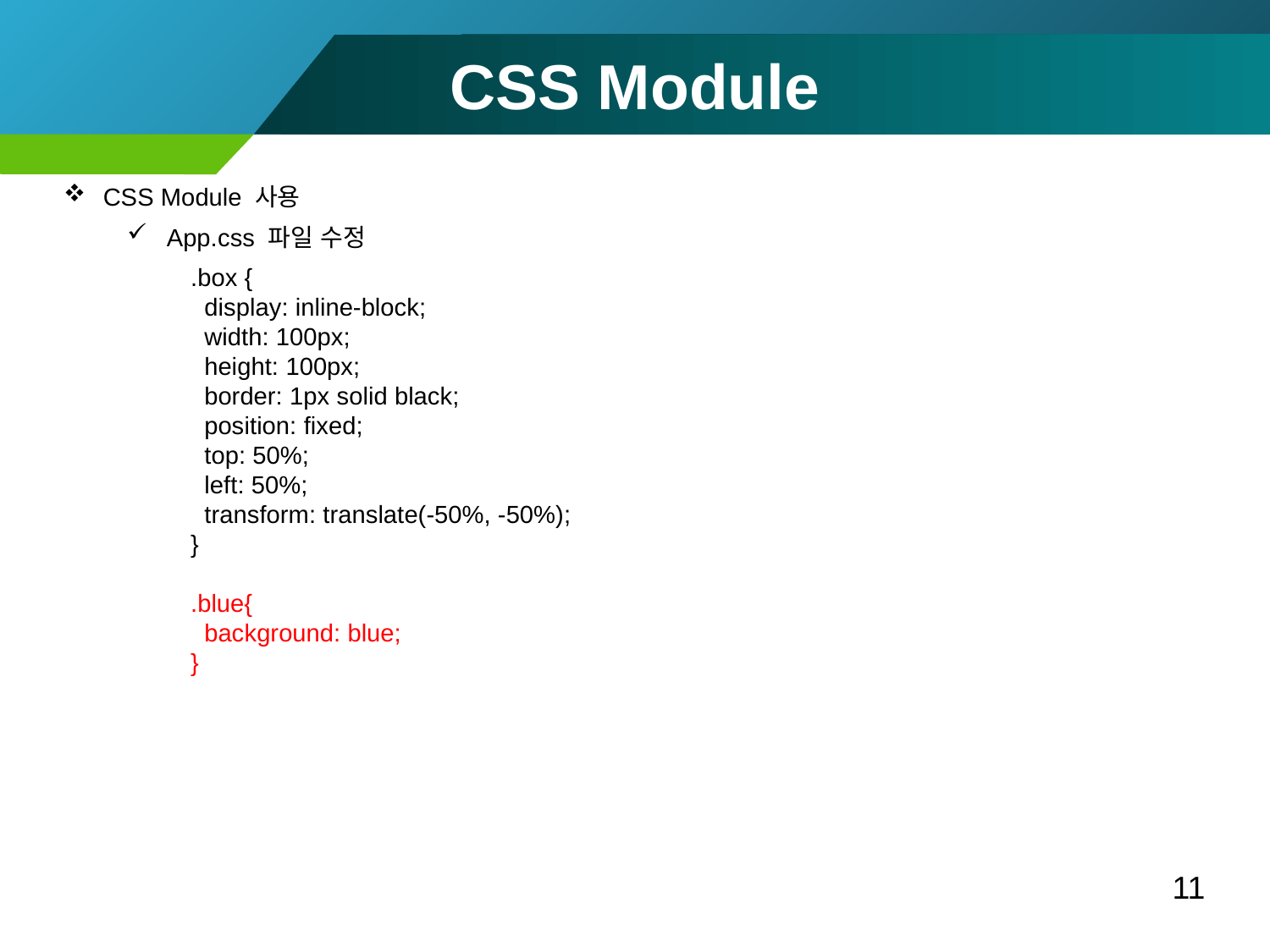

CSS Module
CSS Module 사용
App.css 파일 수정
.box {
  display: inline-block;
  width: 100px;
  height: 100px;
  border: 1px solid black;
  position: fixed;
  top: 50%;
  left: 50%;
  transform: translate(-50%, -50%);
}

.blue{
  background: blue;
}
11